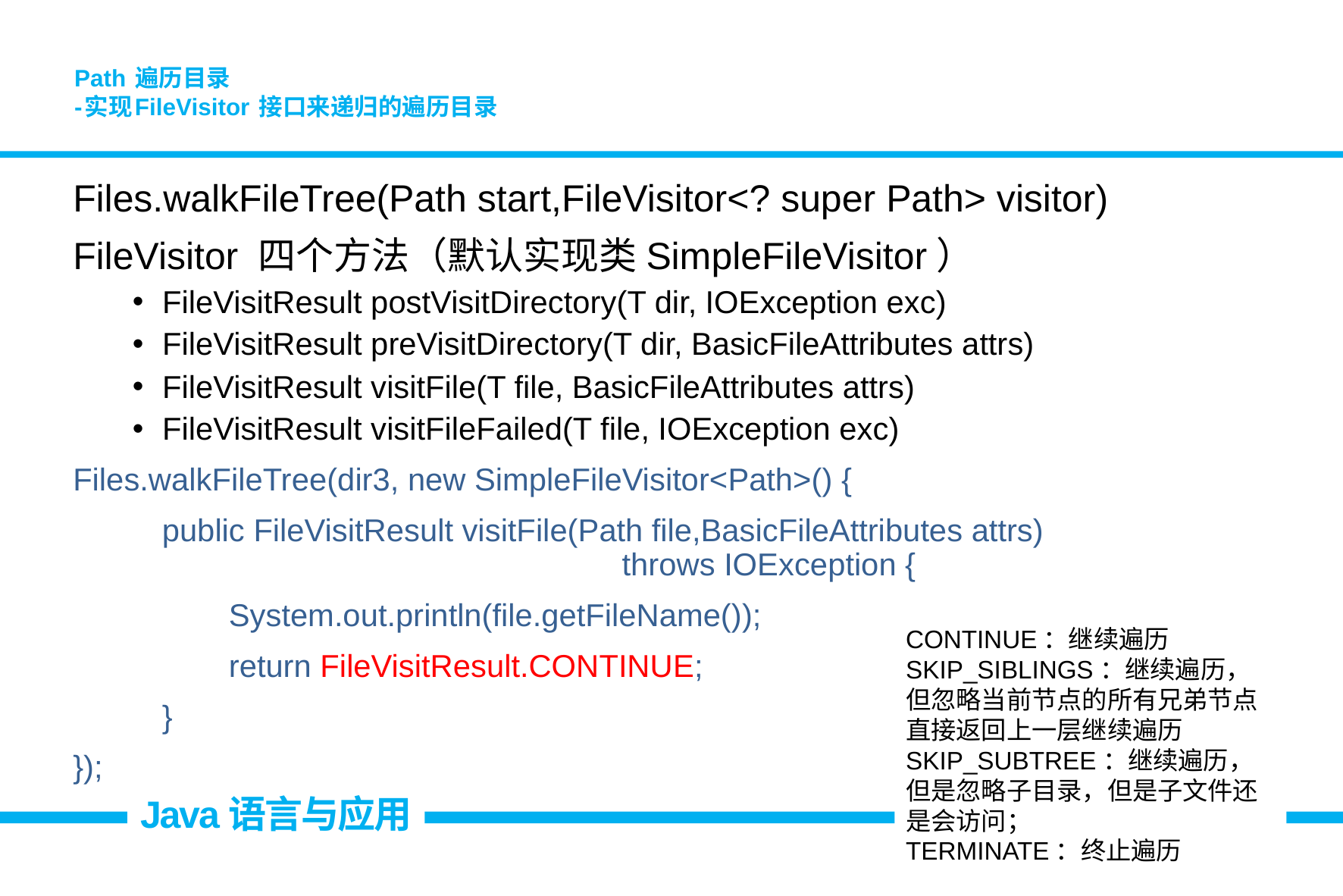

# Path 遍历目录 -实现FileVisitor 接口来递归的遍历目录
Files.walkFileTree(Path start,FileVisitor<? super Path> visitor)
FileVisitor 四个方法（默认实现类SimpleFileVisitor）
FileVisitResult postVisitDirectory(T dir, IOException exc)
FileVisitResult preVisitDirectory(T dir, BasicFileAttributes attrs)
FileVisitResult visitFile(T file, BasicFileAttributes attrs)
FileVisitResult visitFileFailed(T file, IOException exc)
Files.walkFileTree(dir3, new SimpleFileVisitor<Path>() {
public FileVisitResult visitFile(Path file,BasicFileAttributes attrs)
                                                               throws IOException {
System.out.println(file.getFileName());
return FileVisitResult.CONTINUE;
}
});
CONTINUE：继续遍历
SKIP_SIBLINGS：继续遍历，但忽略当前节点的所有兄弟节点直接返回上一层继续遍历
SKIP_SUBTREE：继续遍历，但是忽略子目录，但是子文件还是会访问；
TERMINATE：终止遍历
21